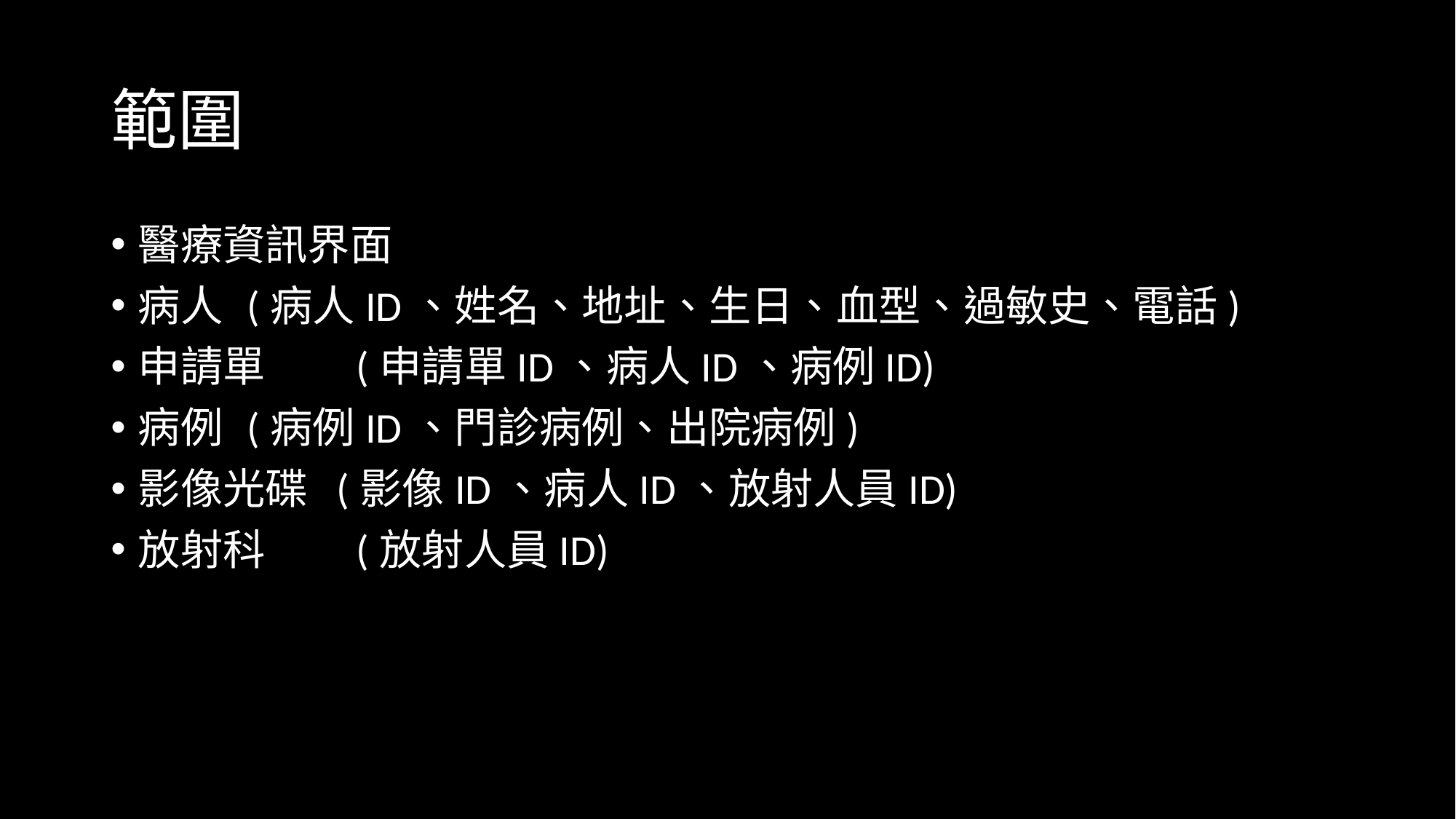

# 範圍
醫療資訊界面
病人	(病人ID、姓名、地址、生日、血型、過敏史、電話)
申請單	(申請單ID、病人ID、病例ID)
病例	(病例ID、門診病例、出院病例)
影像光碟  (影像ID、病人ID、放射人員ID)
放射科	(放射人員ID)